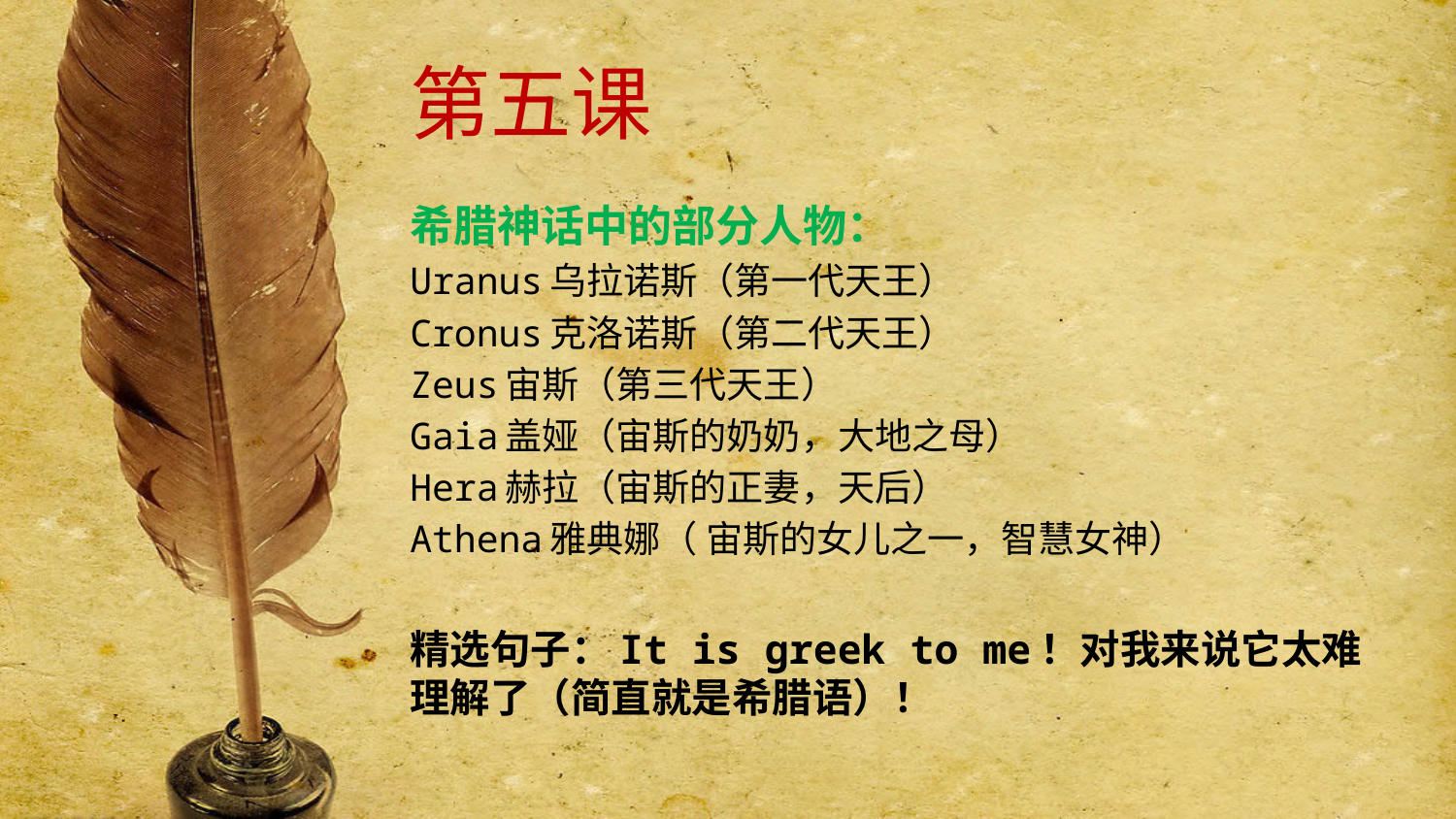

# 第五课
希腊神话中的部分人物：
Uranus乌拉诺斯（第一代天王）
Cronus克洛诺斯（第二代天王）
Zeus宙斯（第三代天王）
Gaia盖娅（宙斯的奶奶，大地之母）
Hera赫拉（宙斯的正妻，天后）
Athena雅典娜（ 宙斯的女儿之一，智慧女神）

精选句子：It is greek to me！对我来说它太难理解了（简直就是希腊语）！